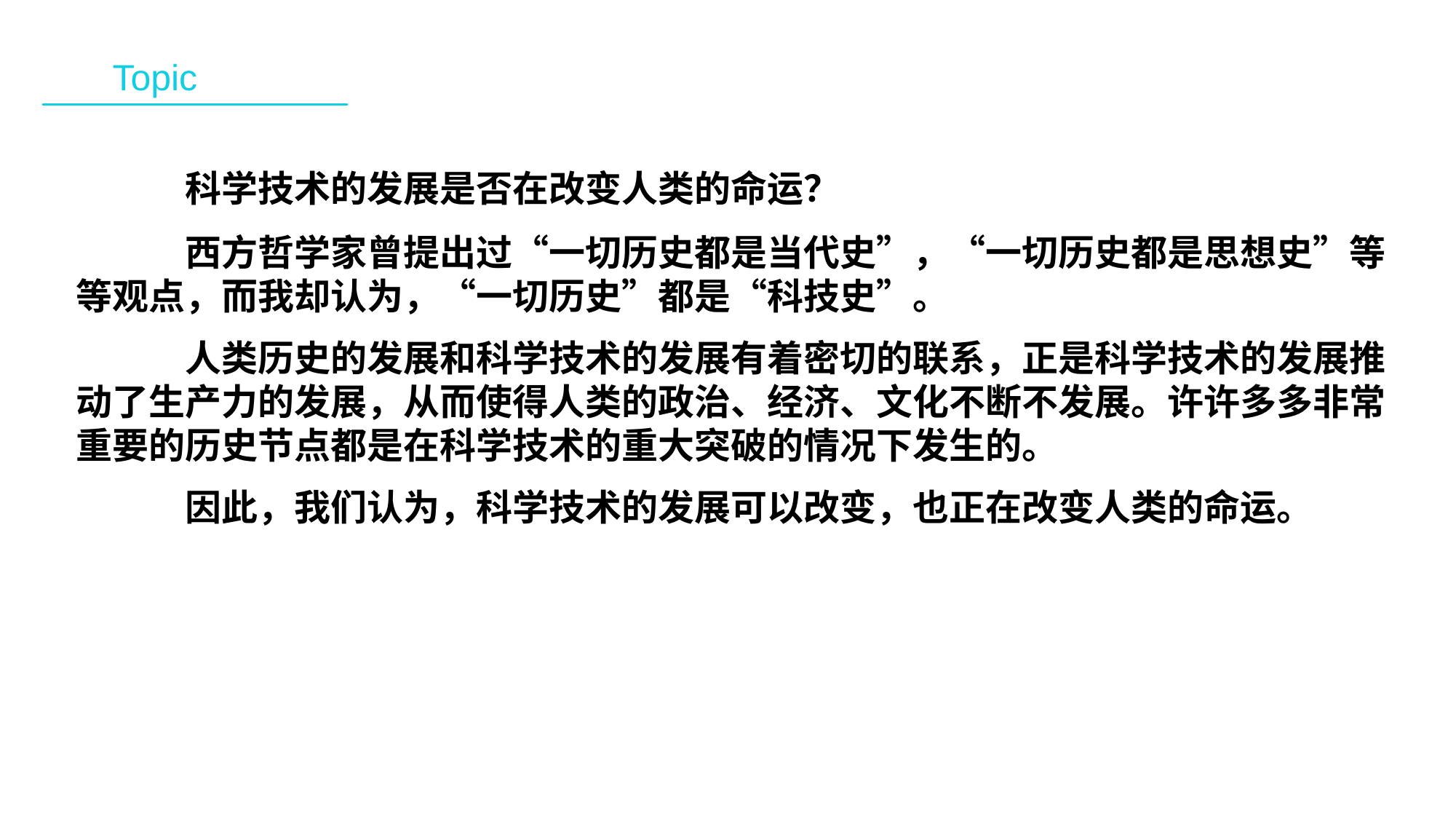

Topic
	科学技术的发展是否在改变人类的命运？
	西方哲学家曾提出过“一切历史都是当代史”，“一切历史都是思想史”等等观点，而我却认为，“一切历史”都是“科技史”。
	人类历史的发展和科学技术的发展有着密切的联系，正是科学技术的发展推动了生产力的发展，从而使得人类的政治、经济、文化不断不发展。许许多多非常重要的历史节点都是在科学技术的重大突破的情况下发生的。
	因此，我们认为，科学技术的发展可以改变，也正在改变人类的命运。